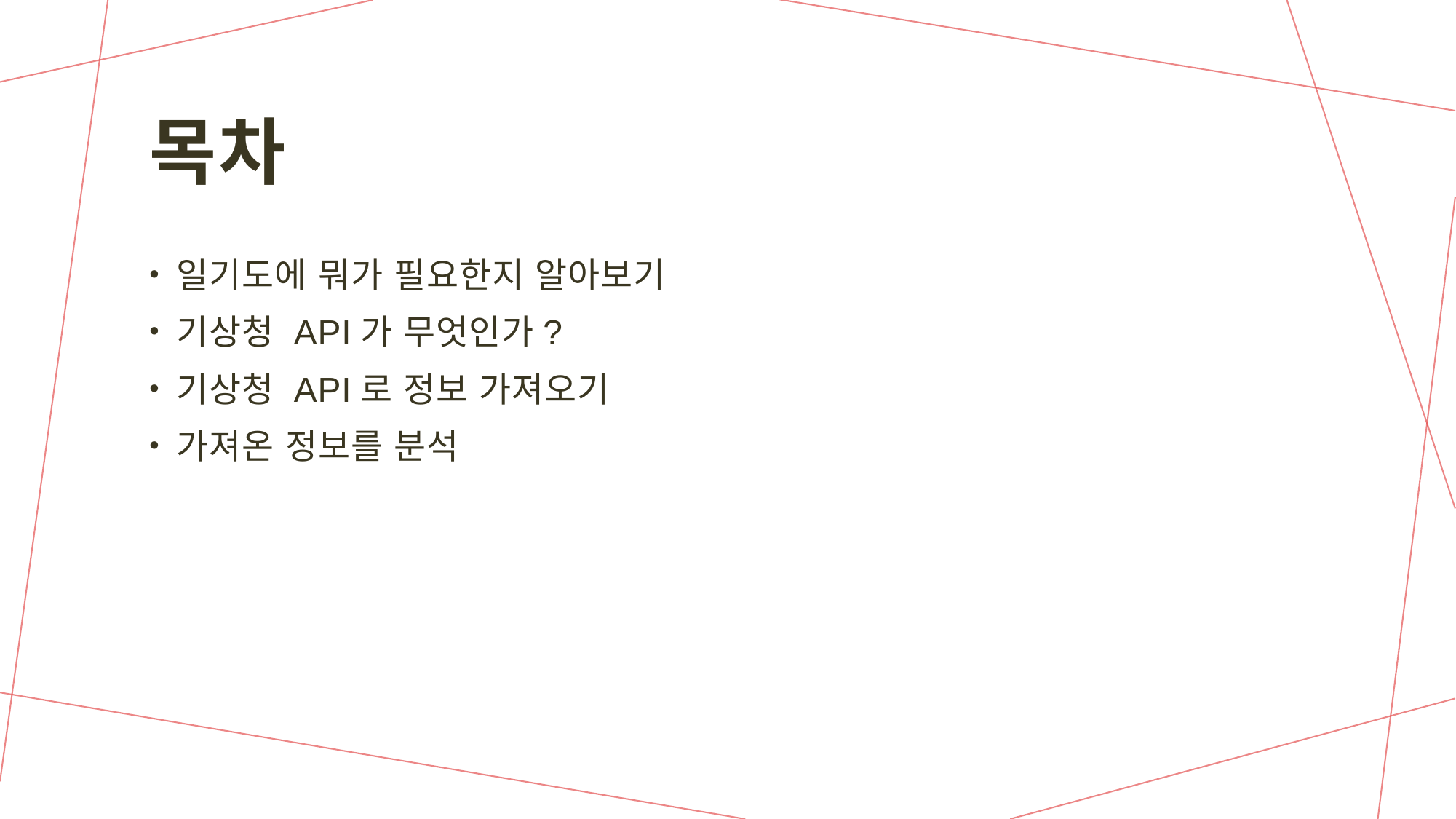

# 목차
일기도에 뭐가 필요한지 알아보기
기상청 API가 무엇인가?
기상청 API로 정보 가져오기
가져온 정보를 분석